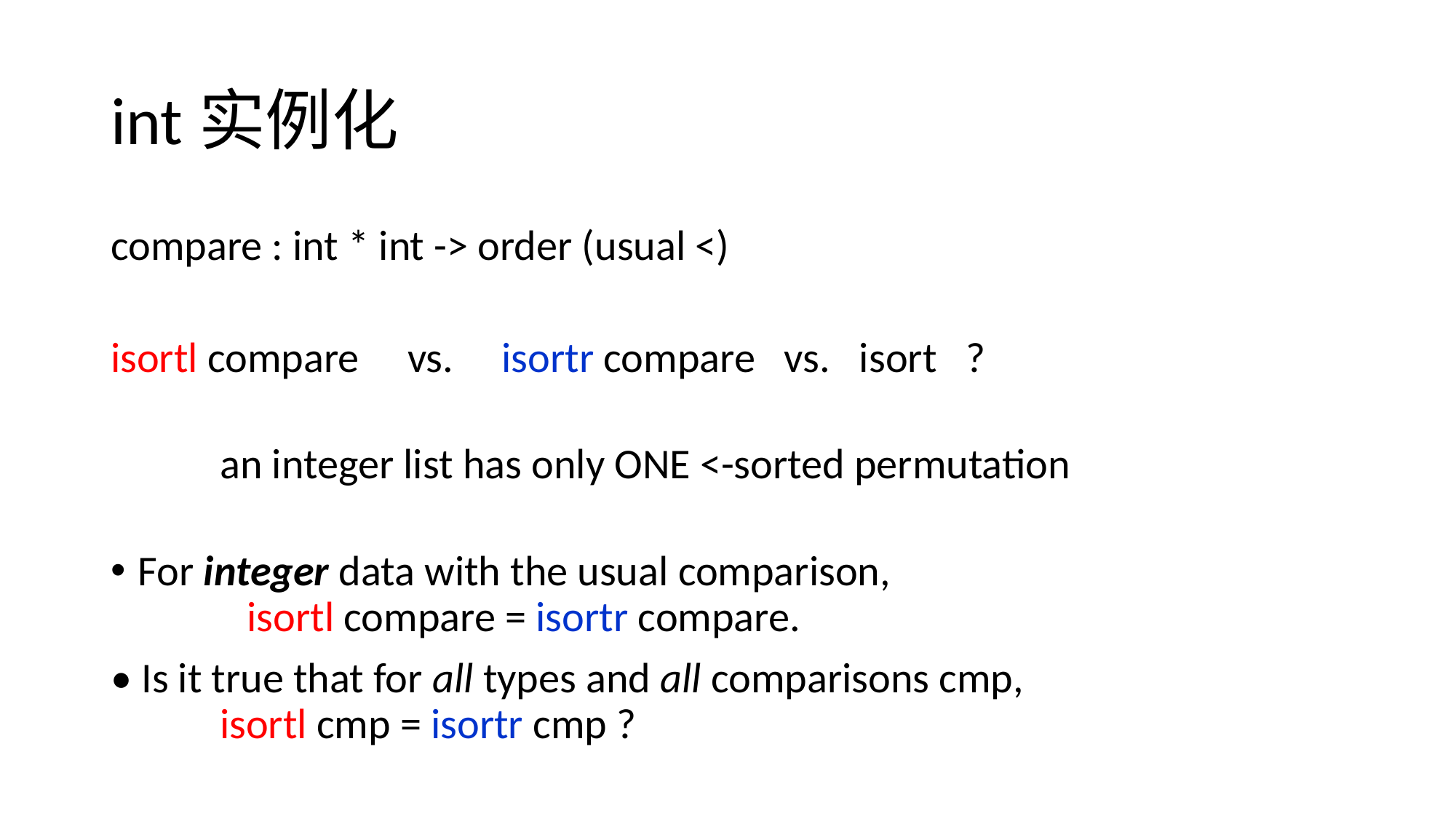

# int实例化
compare : int * int -> order (usual <)
isortl compare     vs.     isortr compare   vs.   isort   ?
	an integer list has only ONE <-sorted permutation
For integer data with the usual comparison,
	isortl compare = isortr compare.
• Is it true that for all types and all comparisons cmp,
	isortl cmp = isortr cmp ?